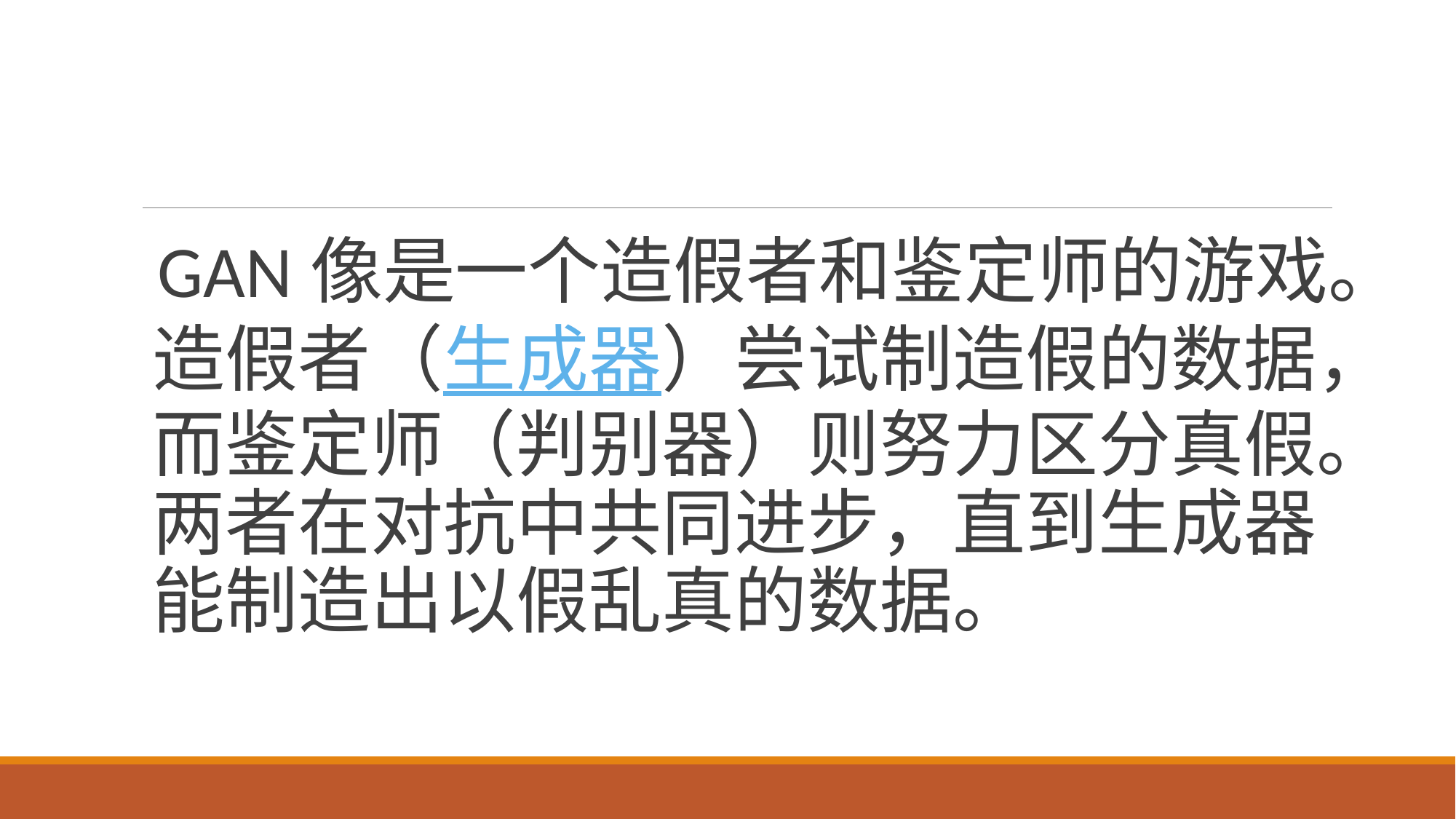

GAN像是一个造假者和鉴定师的游戏。造假者（生成器）尝试制造假的数据，而鉴定师（判别器）则努力区分真假。两者在对抗中共同进步，直到生成器能制造出以假乱真的数据。